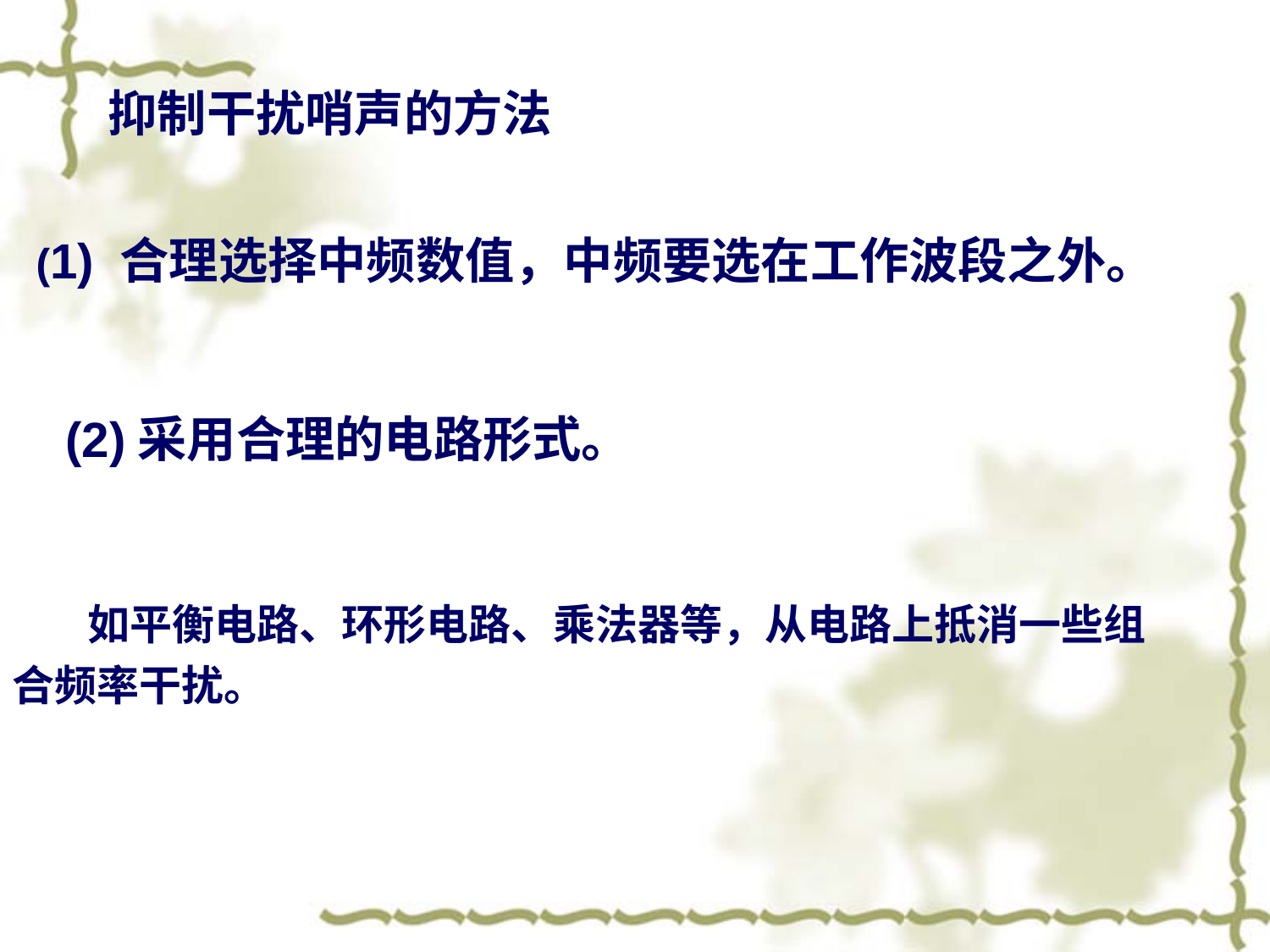

抑制干扰哨声的方法
  (1) 合理选择中频数值，中频要选在工作波段之外。
(2)采用合理的电路形式。
如平衡电路、环形电路、乘法器等，从电路上抵消一些组合频率干扰。